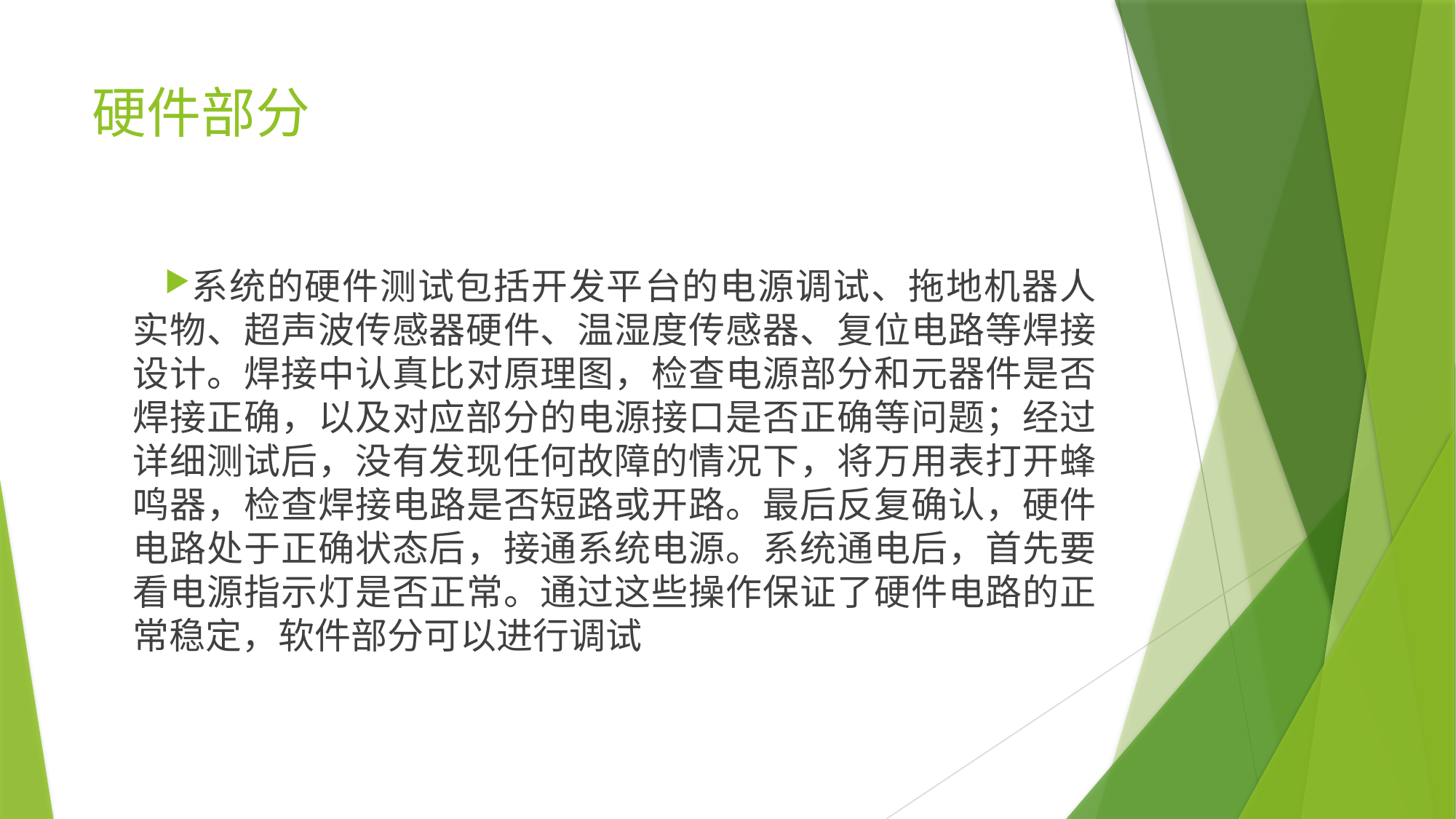

# 硬件部分
系统的硬件测试包括开发平台的电源调试、拖地机器人实物、超声波传感器硬件、温湿度传感器、复位电路等焊接设计。焊接中认真比对原理图，检查电源部分和元器件是否焊接正确，以及对应部分的电源接口是否正确等问题；经过详细测试后，没有发现任何故障的情况下，将万用表打开蜂鸣器，检查焊接电路是否短路或开路。最后反复确认，硬件电路处于正确状态后，接通系统电源。系统通电后，首先要看电源指示灯是否正常。通过这些操作保证了硬件电路的正常稳定，软件部分可以进行调试